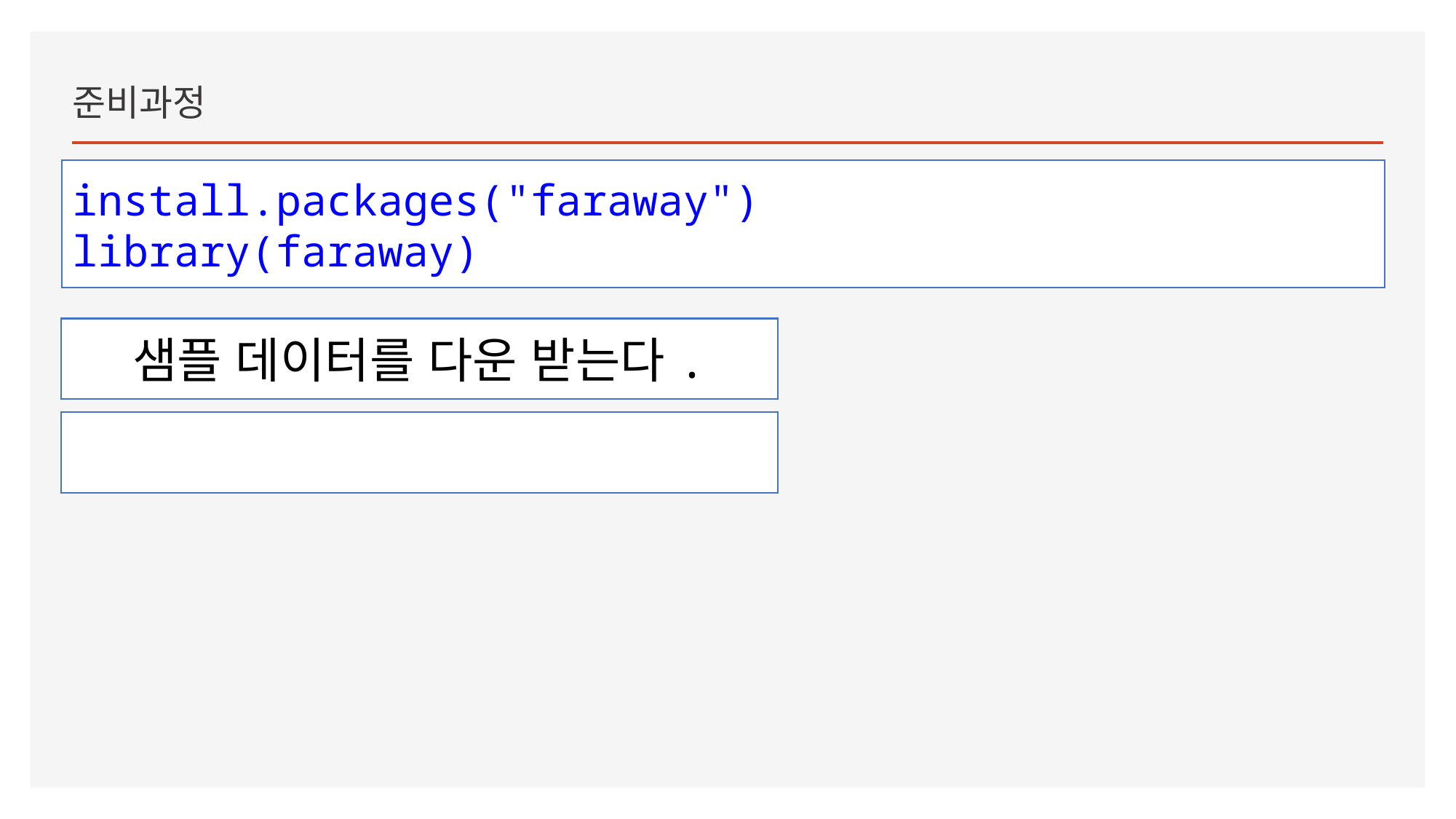

준비과정
install.packages("faraway")
library(faraway)
샘플 데이터를 다운 받는다.